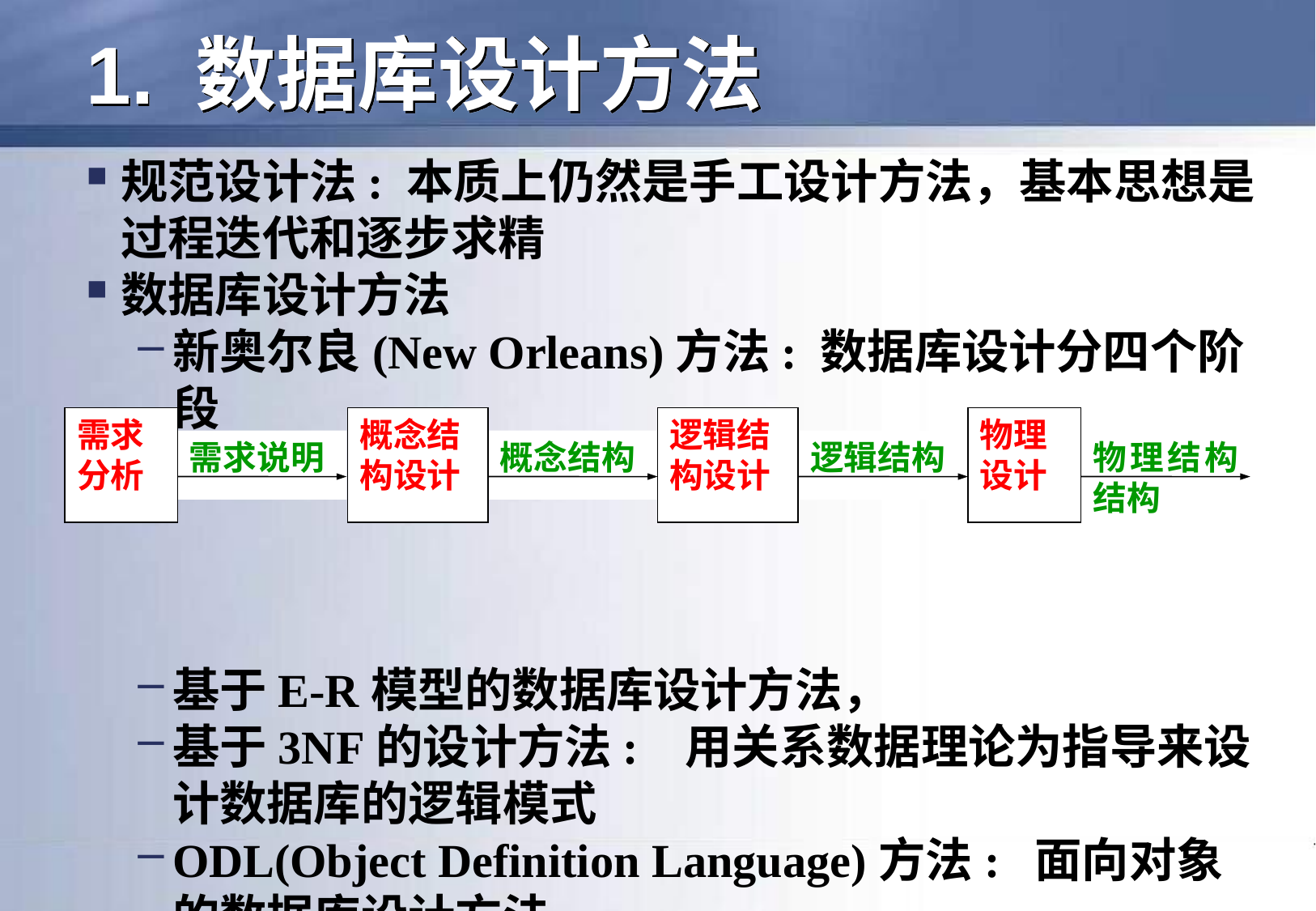

# 1. 数据库设计方法
规范设计法: 本质上仍然是手工设计方法，基本思想是过程迭代和逐步求精
数据库设计方法
新奥尔良(New Orleans)方法: 数据库设计分四个阶段

基于E-R模型的数据库设计方法，
基于3NF的设计方法:   用关系数据理论为指导来设计数据库的逻辑模式
ODL(Object Definition Language)方法:  面向对象的数据库设计方法
需求
分析
概念结
构设计
逻辑结
构设计
物理
设计
需求说明
概念结构
逻辑结构
物理结构结构

6